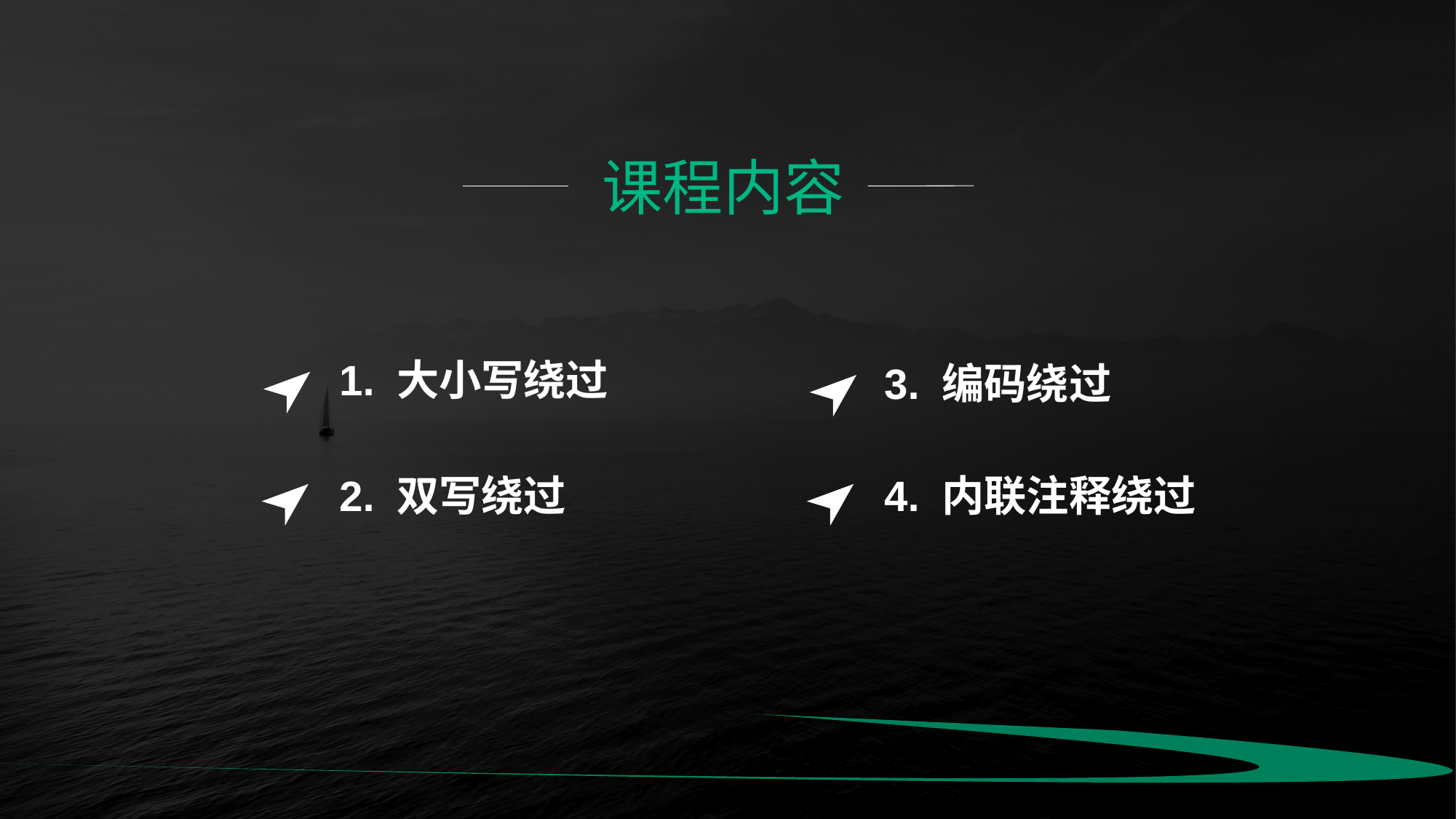

课程内容
1. 大小写绕过

2. 双写绕过

3. 编码绕过

4. 内联注释绕过